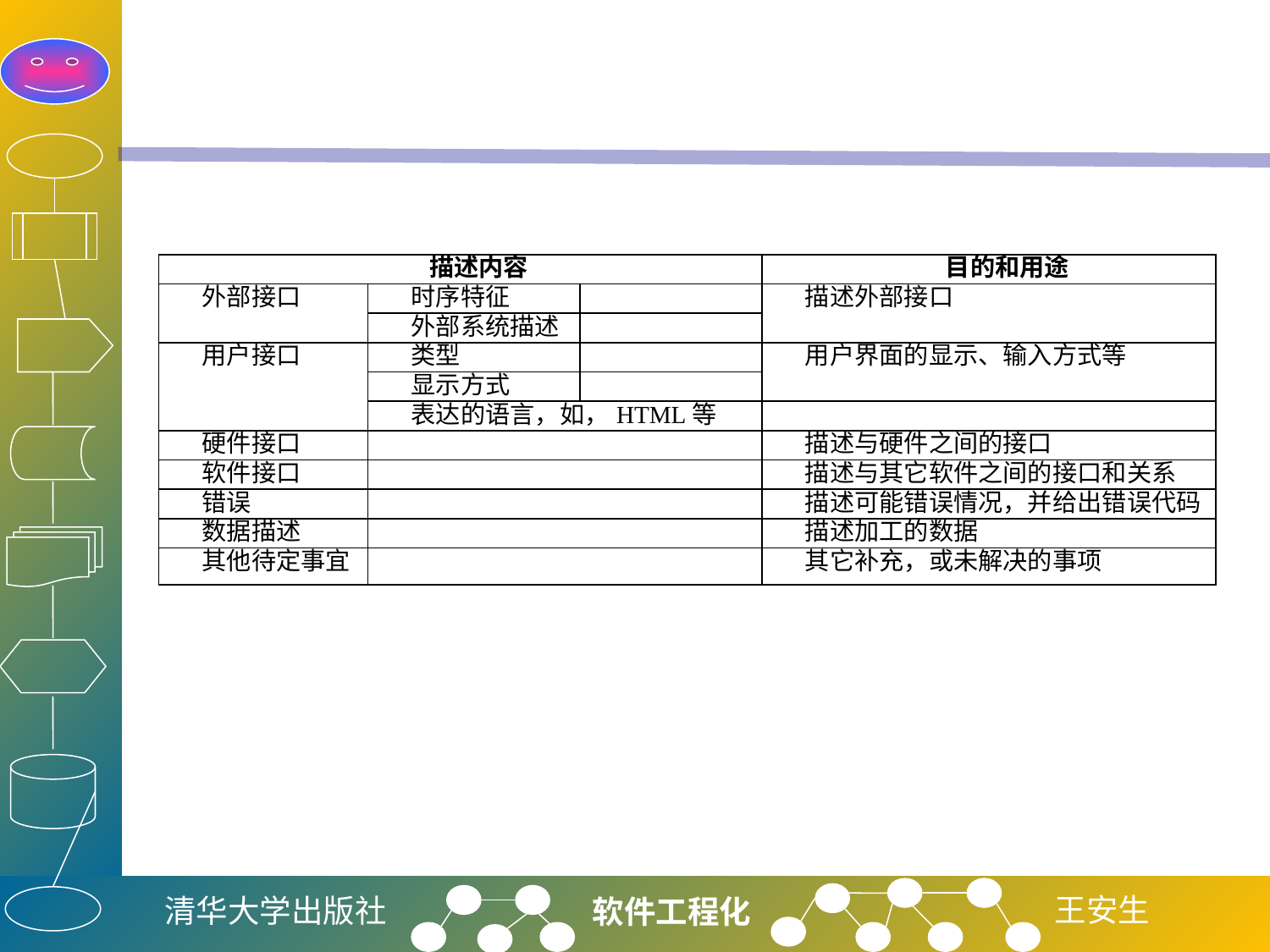

#
| 描述内容 |  |  | 目的和用途 |
| --- | --- | --- | --- |
| 外部接口 | 时序特征 |  | 描述外部接口 |
|  | 外部系统描述 |  |  |
| 用户接口 | 类型 |  | 用户界面的显示、输入方式等 |
|  | 显示方式 |  |  |
|  | 表达的语言，如，HTML等 |  |  |
| 硬件接口 |  |  | 描述与硬件之间的接口 |
| 软件接口 |  |  | 描述与其它软件之间的接口和关系 |
| 错误 |  |  | 描述可能错误情况，并给出错误代码 |
| 数据描述 |  |  | 描述加工的数据 |
| 其他待定事宜 |  |  | 其它补充，或未解决的事项 |